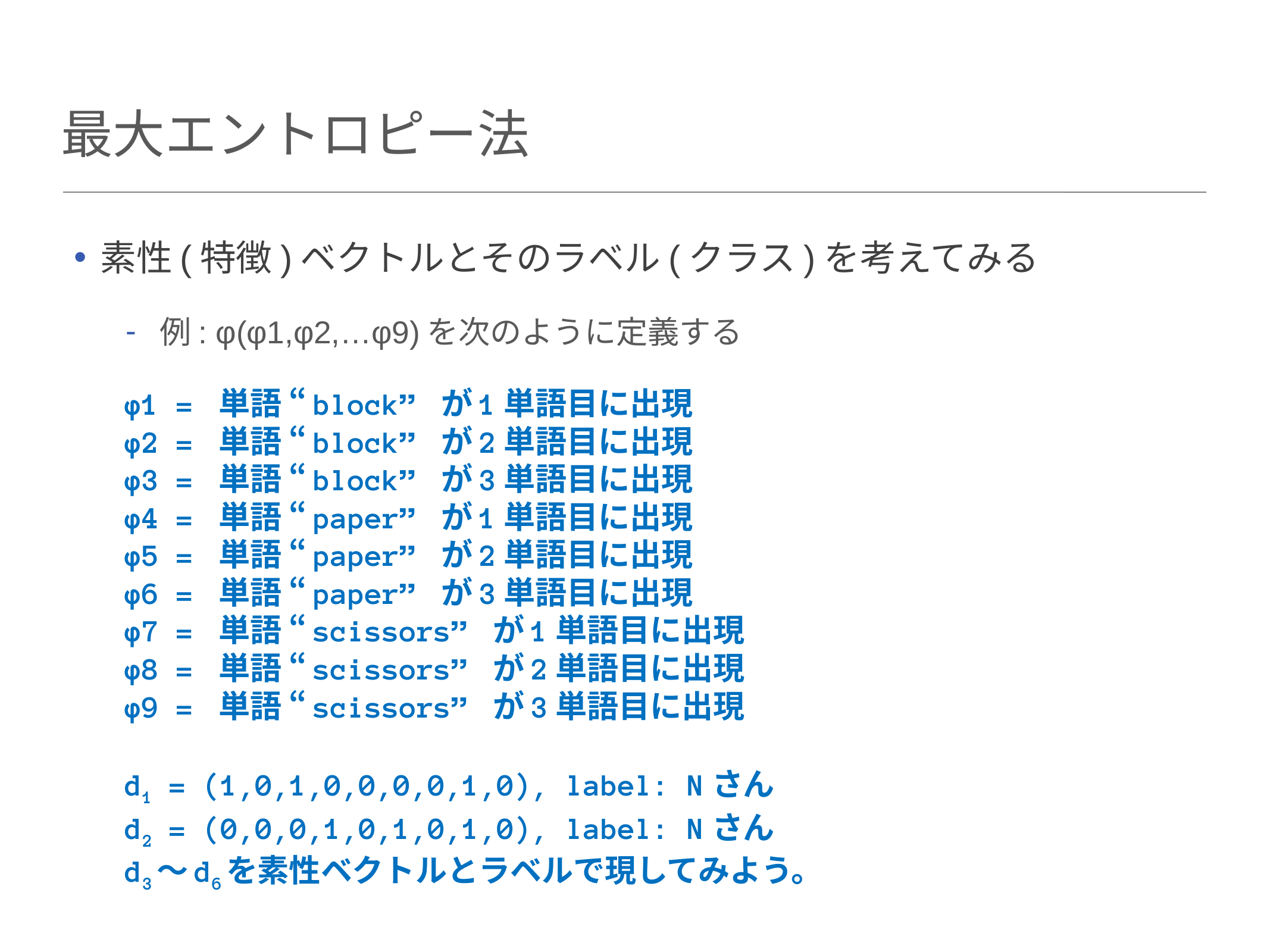

# 最大エントロピー法
素性(特徴)ベクトルとそのラベル(クラス)を考えてみる
例: φ(φ1,φ2,…φ9)を次のように定義する
φ1 = 単語 “block” が1単語目に出現
φ2 = 単語 “block” が2単語目に出現
φ3 = 単語 “block” が3単語目に出現
φ4 = 単語 “paper” が1単語目に出現
φ5 = 単語 “paper” が2単語目に出現
φ6 = 単語 “paper” が3単語目に出現
φ7 = 単語 “scissors” が1単語目に出現
φ8 = 単語 “scissors” が2単語目に出現
φ9 = 単語 “scissors” が3単語目に出現
d1 = (1,0,1,0,0,0,0,1,0), label: Nさん
d2 = (0,0,0,1,0,1,0,1,0), label: Nさん
d3〜d6を素性ベクトルとラベルで現してみよう。